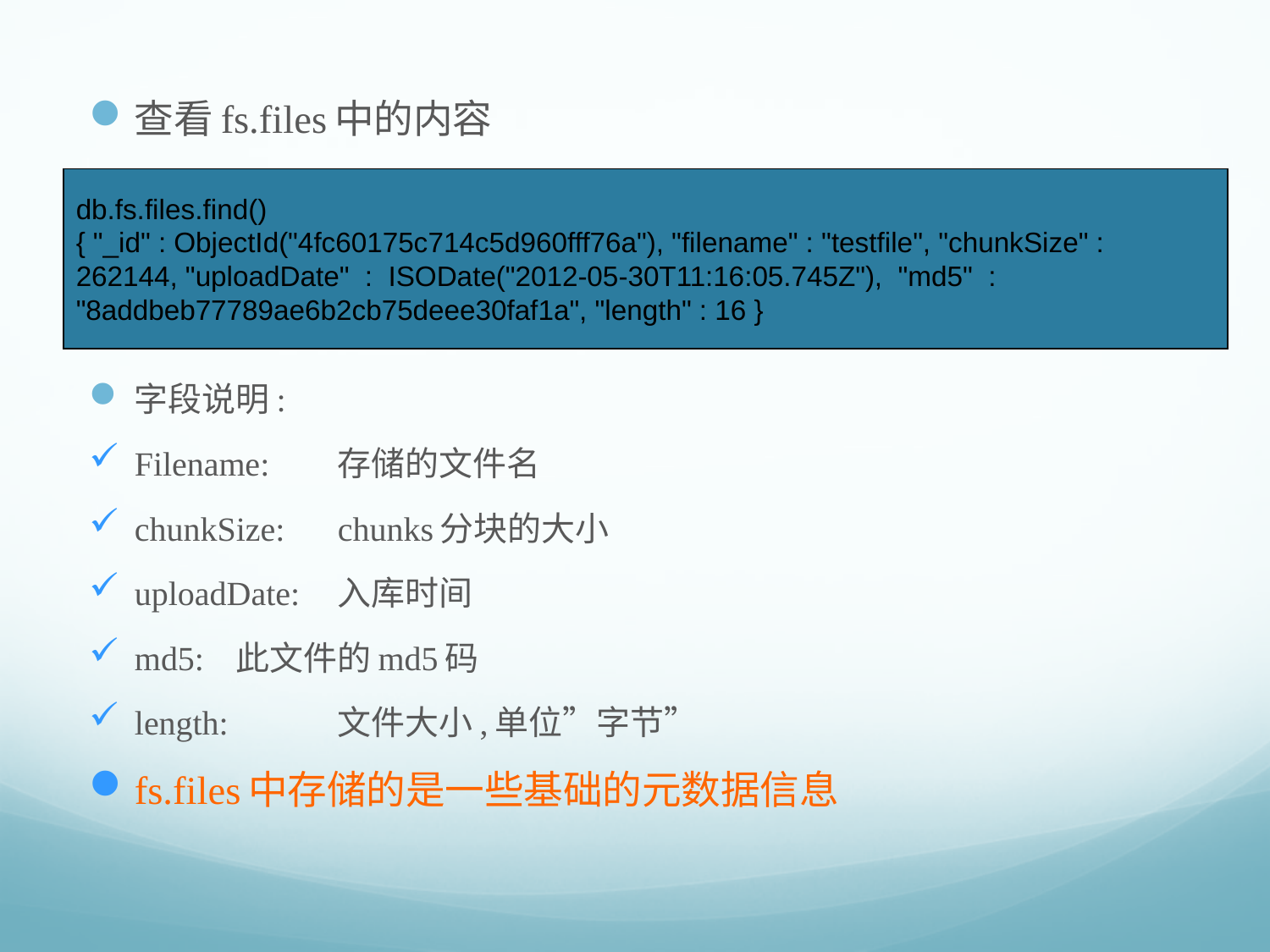

查看fs.files中的内容

字段说明:
Filename:  		存储的文件名
chunkSize: 		chunks分块的大小
uploadDate:  		入库时间
md5:  		此文件的md5码
length:  		文件大小,单位”字节”
fs.files中存储的是一些基础的元数据信息

db.fs.files.find()
{ "_id" : ObjectId("4fc60175c714c5d960fff76a"), "filename" : "testfile", "chunkSize" :
262144, "uploadDate"  :  ISODate("2012-05-30T11:16:05.745Z"),  "md5"  :
"8addbeb77789ae6b2cb75deee30faf1a", "length" : 16 }